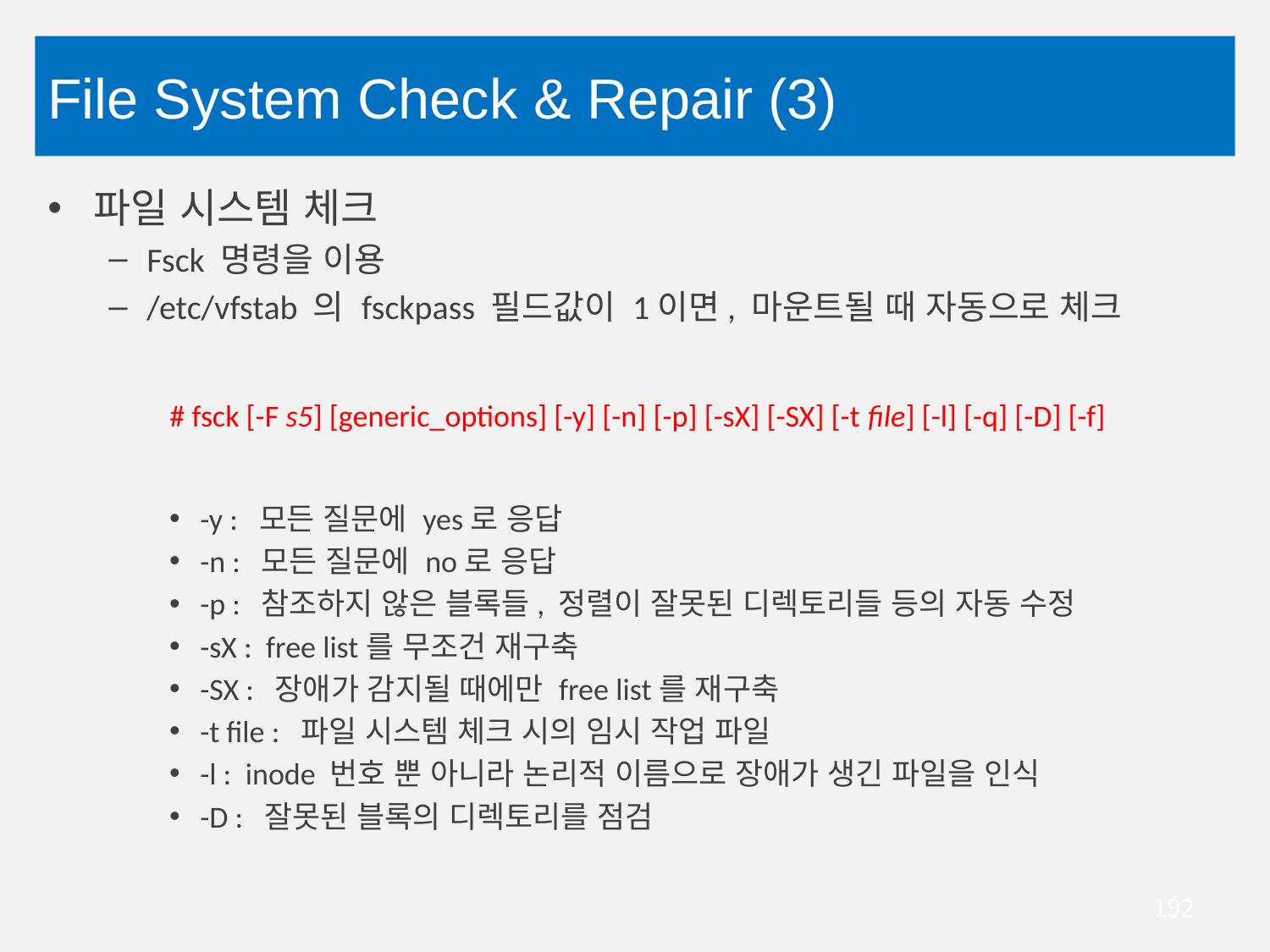

# File System Check & Repair (3)
파일 시스템 체크
Fsck 명령을 이용
/etc/vfstab 의 fsckpass 필드값이 1이면, 마운트될 때 자동으로 체크

# fsck [-F s5] [generic_options] [-y] [-n] [-p] [-sX] [-SX] [-t file] [-l] [-q] [-D] [-f]

-y :  모든 질문에 yes로 응답
-n :  모든 질문에 no로 응답
-p :  참조하지 않은 블록들, 정렬이 잘못된 디렉토리들 등의 자동 수정
-sX :  free list를 무조건 재구축
-SX :  장애가 감지될 때에만 free list를 재구축
-t file :  파일 시스템 체크 시의 임시 작업 파일
-l :  inode 번호 뿐 아니라 논리적 이름으로 장애가 생긴 파일을 인식
-D :  잘못된 블록의 디렉토리를 점검
192